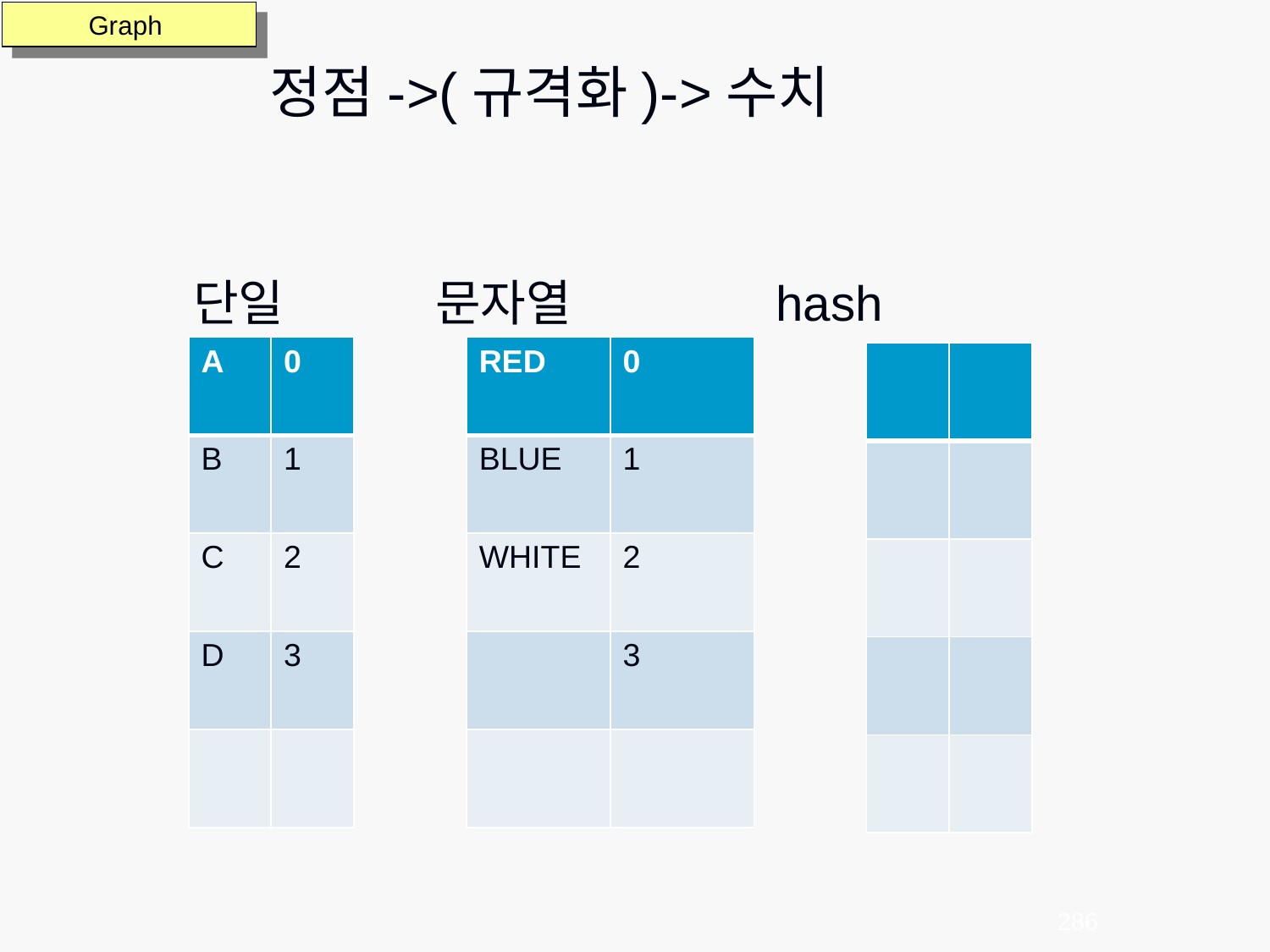

정점->(규격화)->수치
Graph

         단일           문자열              hash
| A | 0 |
| --- | --- |
| B | 1 |
| C | 2 |
| D | 3 |
|  |  |
| RED | 0 |
| --- | --- |
| BLUE | 1 |
| WHITE | 2 |
|  | 3 |
|  |  |
|  |  |
| --- | --- |
|  |  |
|  |  |
|  |  |
|  |  |
286